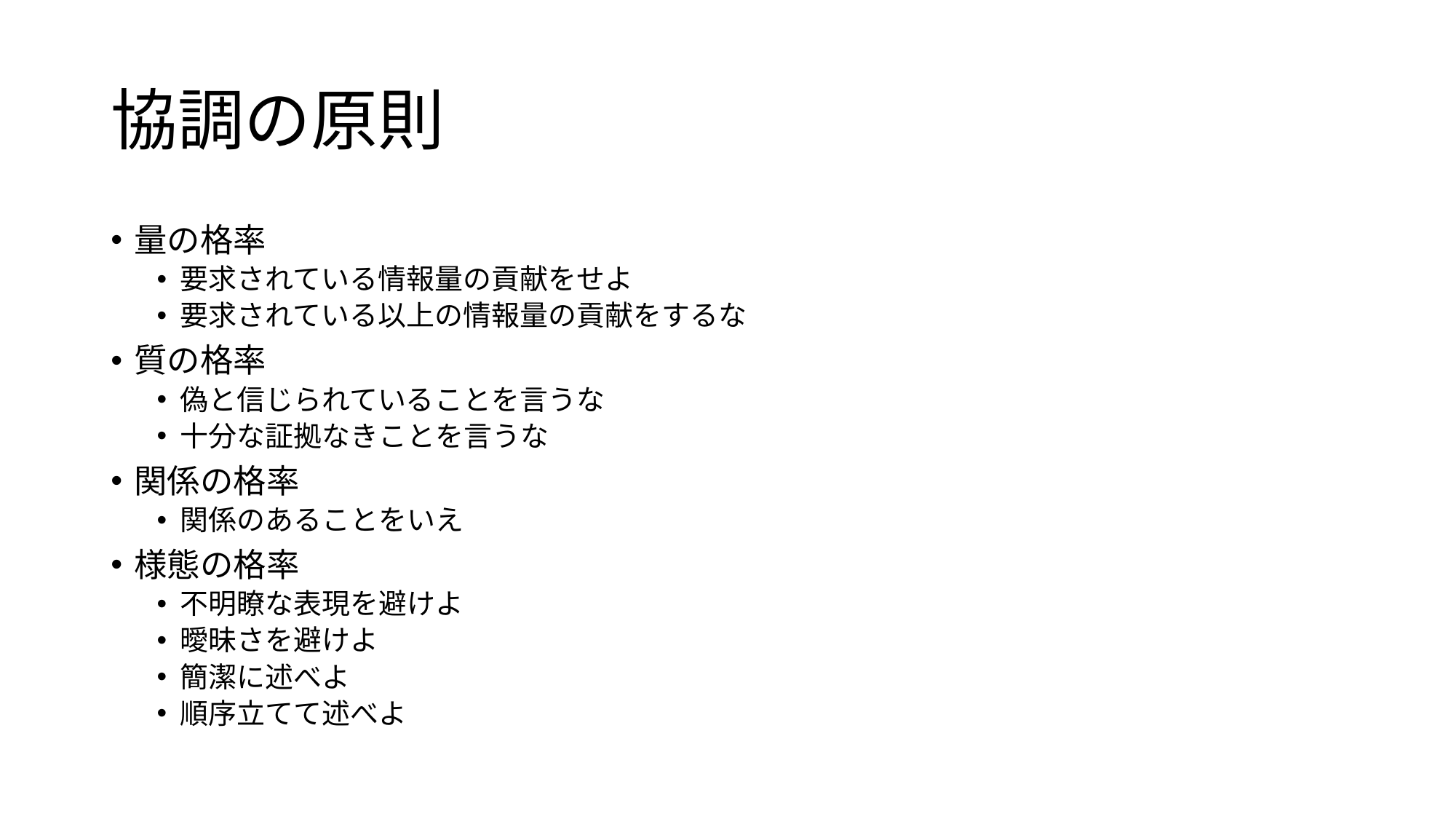

# 協調の原則
量の格率
要求されている情報量の貢献をせよ
要求されている以上の情報量の貢献をするな
質の格率
偽と信じられていることを言うな
十分な証拠なきことを言うな
関係の格率
関係のあることをいえ
様態の格率
不明瞭な表現を避けよ
曖昧さを避けよ
簡潔に述べよ
順序立てて述べよ